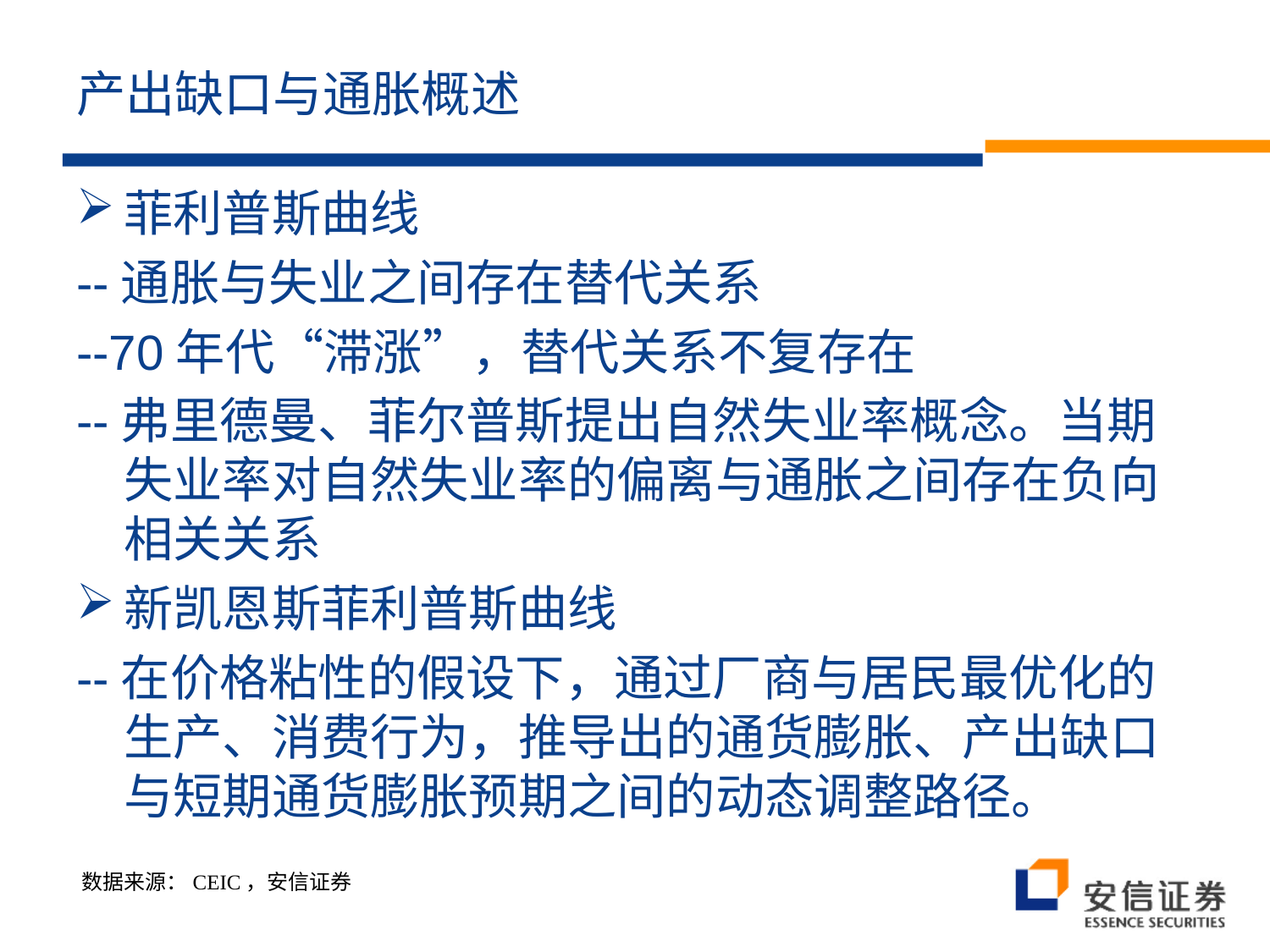

# 产出缺口与通胀概述
菲利普斯曲线
--通胀与失业之间存在替代关系
--70年代“滞涨”，替代关系不复存在
--弗里德曼、菲尔普斯提出自然失业率概念。当期失业率对自然失业率的偏离与通胀之间存在负向相关关系
新凯恩斯菲利普斯曲线
--在价格粘性的假设下，通过厂商与居民最优化的生产、消费行为，推导出的通货膨胀、产出缺口与短期通货膨胀预期之间的动态调整路径。
数据来源：CEIC，安信证券